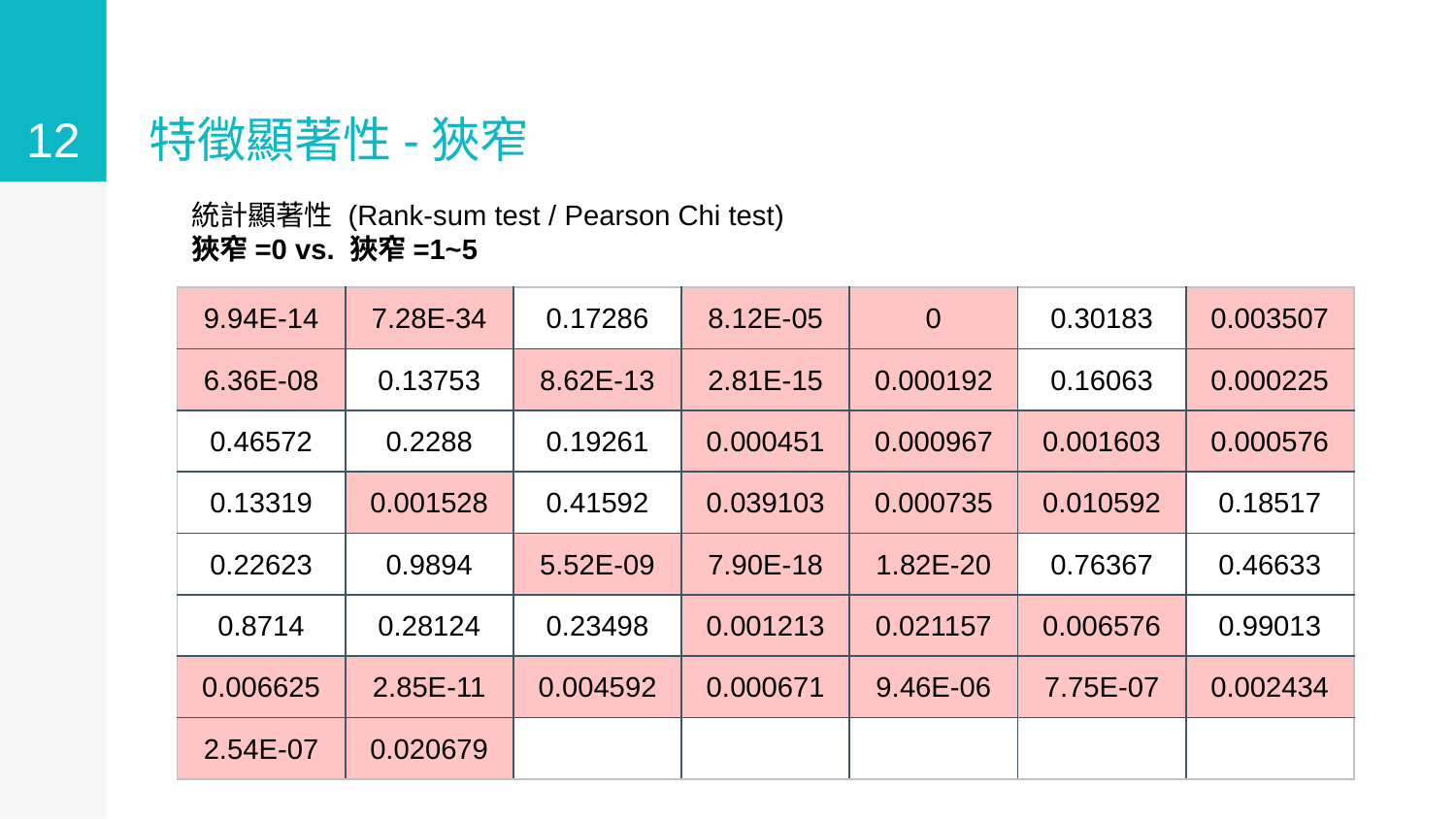

12
# 特徵顯著性-狹窄
統計顯著性 (Rank-sum test / Pearson Chi test)
狹窄=0 vs. 狹窄=1~5
| 9.94E-14 | 7.28E-34 | 0.17286 | 8.12E-05 | 0 | 0.30183 | 0.003507 |
| --- | --- | --- | --- | --- | --- | --- |
| 6.36E-08 | 0.13753 | 8.62E-13 | 2.81E-15 | 0.000192 | 0.16063 | 0.000225 |
| 0.46572 | 0.2288 | 0.19261 | 0.000451 | 0.000967 | 0.001603 | 0.000576 |
| 0.13319 | 0.001528 | 0.41592 | 0.039103 | 0.000735 | 0.010592 | 0.18517 |
| 0.22623 | 0.9894 | 5.52E-09 | 7.90E-18 | 1.82E-20 | 0.76367 | 0.46633 |
| 0.8714 | 0.28124 | 0.23498 | 0.001213 | 0.021157 | 0.006576 | 0.99013 |
| 0.006625 | 2.85E-11 | 0.004592 | 0.000671 | 9.46E-06 | 7.75E-07 | 0.002434 |
| 2.54E-07 | 0.020679 |  |  |  |  |  |